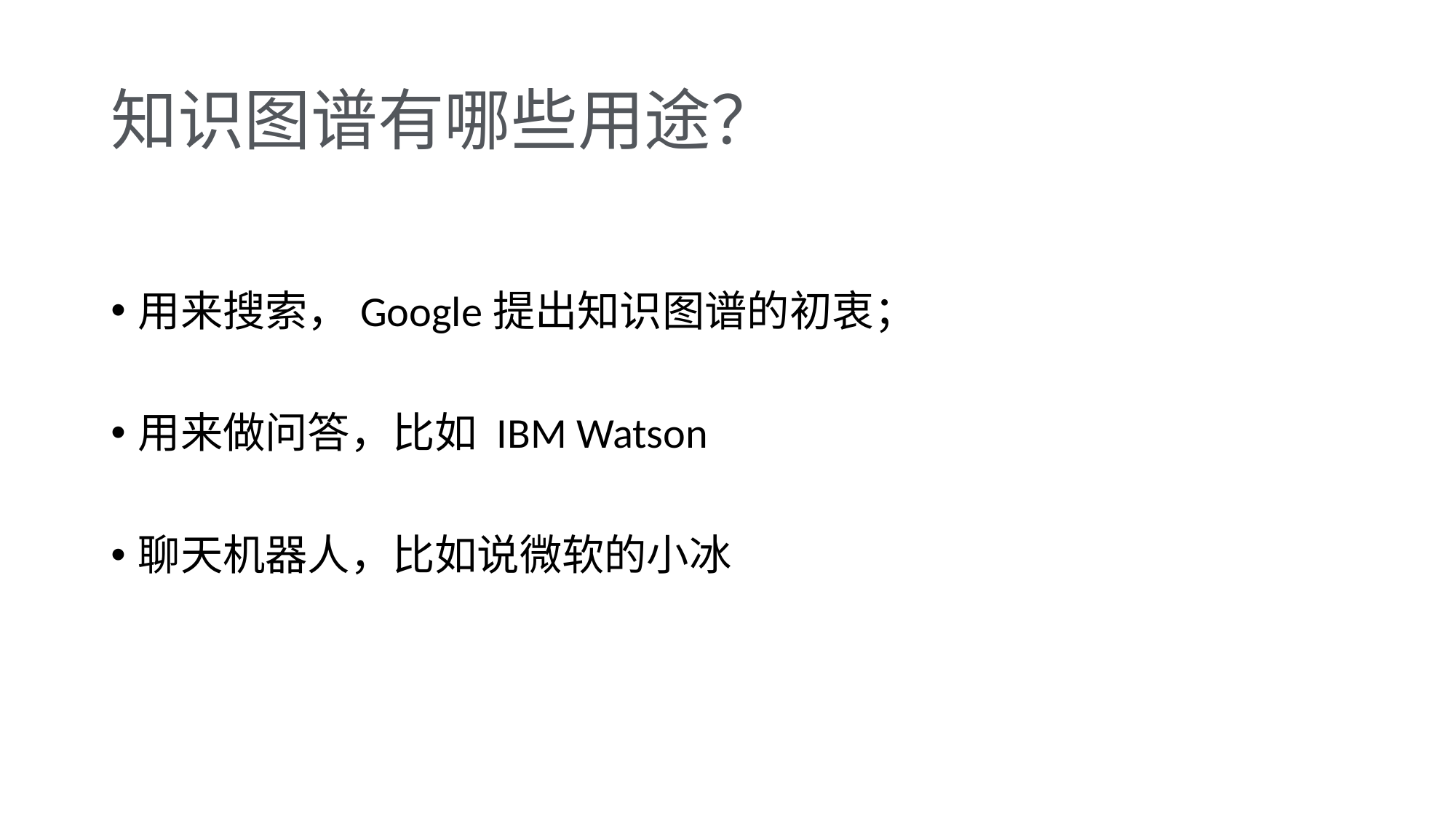

# 知识图谱有哪些用途？

用来搜索，Google提出知识图谱的初衷；

用来做问答，比如 IBM Watson

聊天机器人，比如说微软的小冰